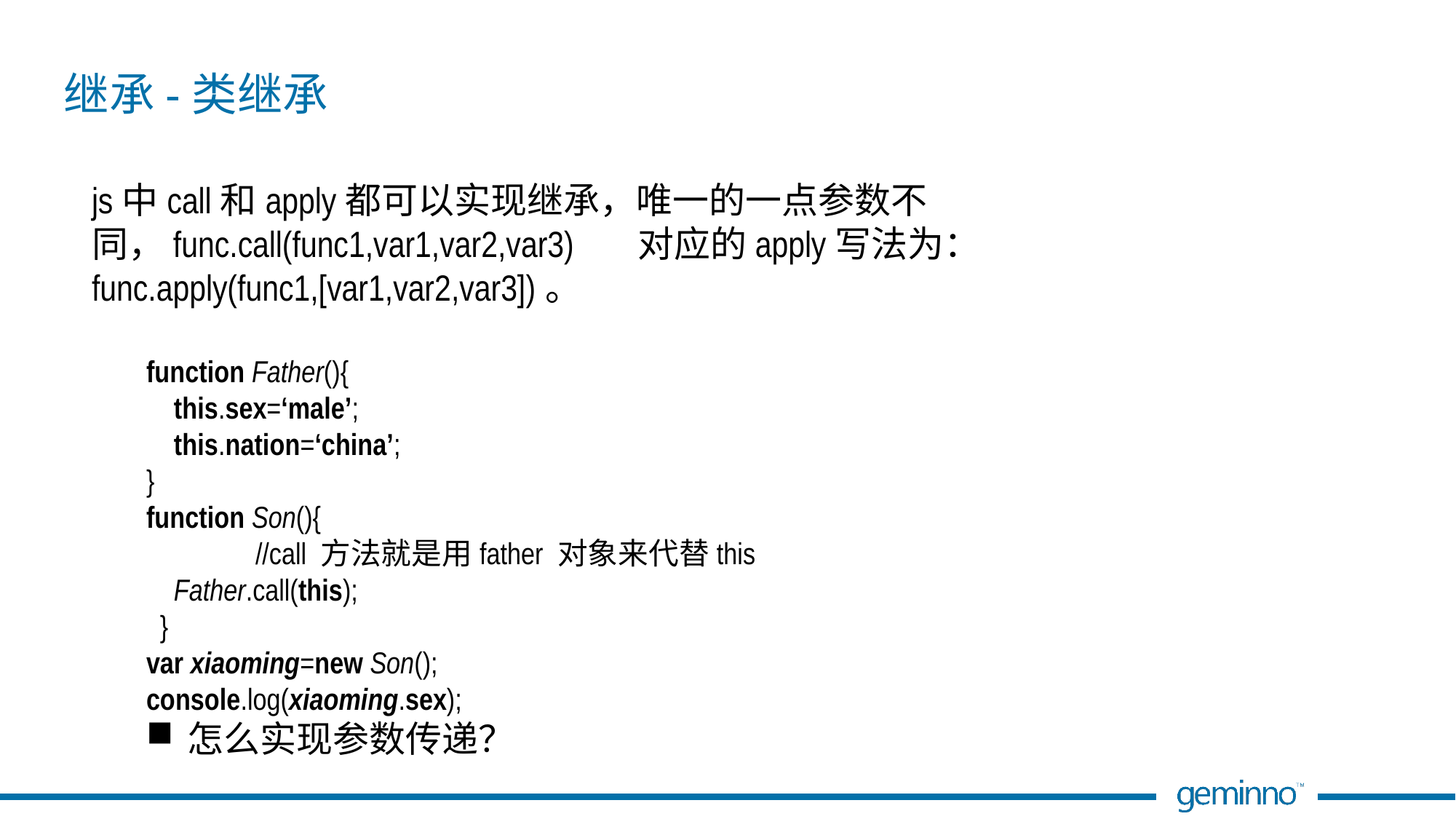

# 继承-类继承
js中call和apply都可以实现继承，唯一的一点参数不同，func.call(func1,var1,var2,var3)	对应的apply写法为：
func.apply(func1,[var1,var2,var3])。

function Father(){
    this.sex=‘male’;
    this.nation=‘china’;
}
function Son(){
	//call 方法就是用father 对象来代替this
    Father.call(this);
  }
var xiaoming=new Son();
console.log(xiaoming.sex);
怎么实现参数传递？